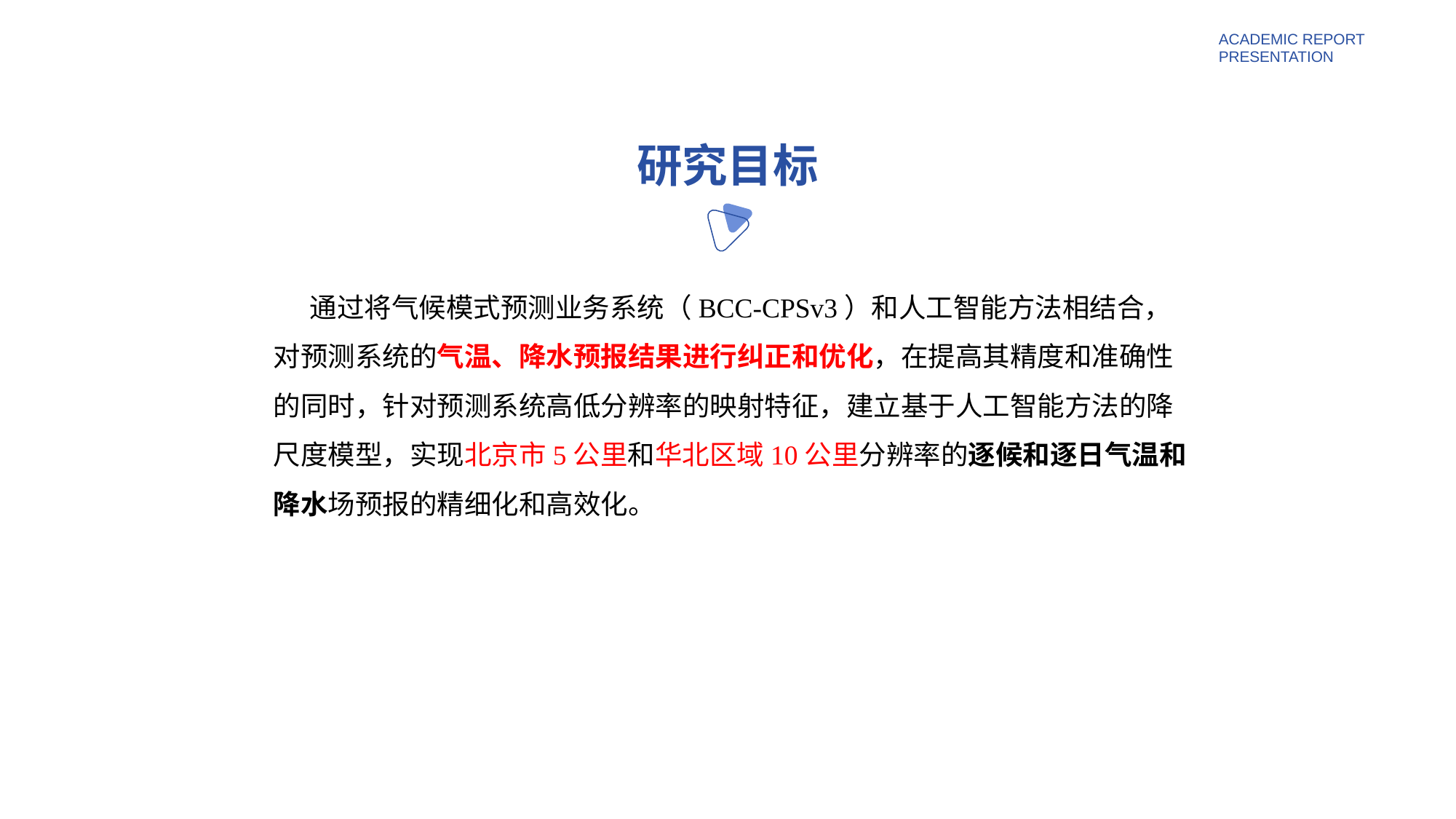

研究目标

通过将气候模式预测业务系统（BCC-CPSv3）和人工智能方法相结合，对预测系统的气温、降水预报结果进行纠正和优化，在提高其精度和准确性的同时，针对预测系统高低分辨率的映射特征，建立基于人工智能方法的降尺度模型，实现北京市5公里和华北区域10公里分辨率的逐候和逐日气温和降水场预报的精细化和高效化。